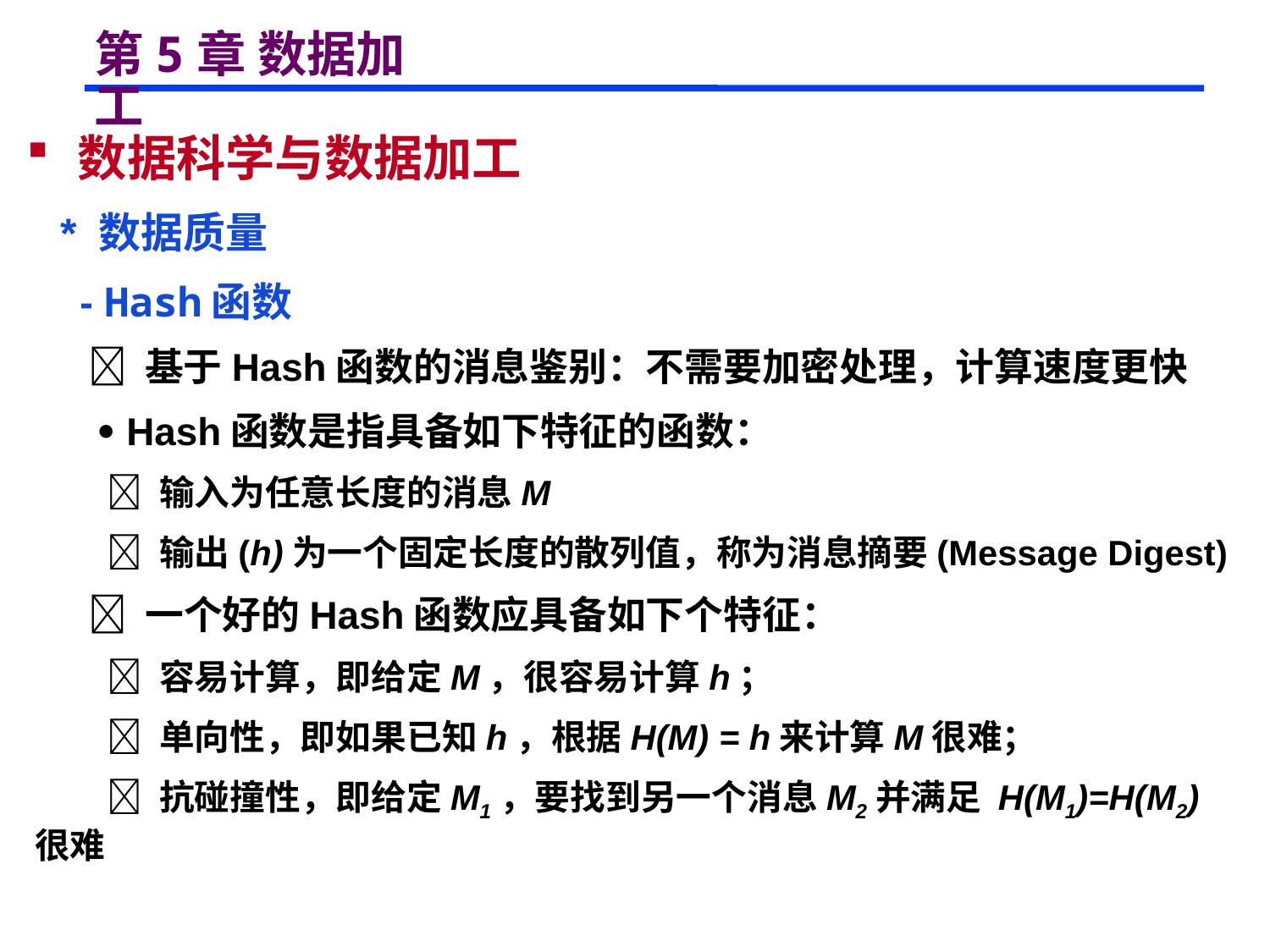

# 第5章 数据加工
 数据科学与数据加工
  * 数据质量
    - Hash函数
      • 基于Hash函数的消息鉴别：不需要加密处理，计算速度更快
      • Hash函数是指具备如下特征的函数：
         ♦ 输入为任意长度的消息M
         ♦ 输出(h)为一个固定长度的散列值，称为消息摘要(Message Digest)
      • 一个好的Hash函数应具备如下个特征：
         ♦ 容易计算，即给定M，很容易计算h；
         ♦ 单向性，即如果已知h，根据H(M) = h来计算M很难；
         ♦ 抗碰撞性，即给定M1，要找到另一个消息M2并满足 H(M1)=H(M2)很难